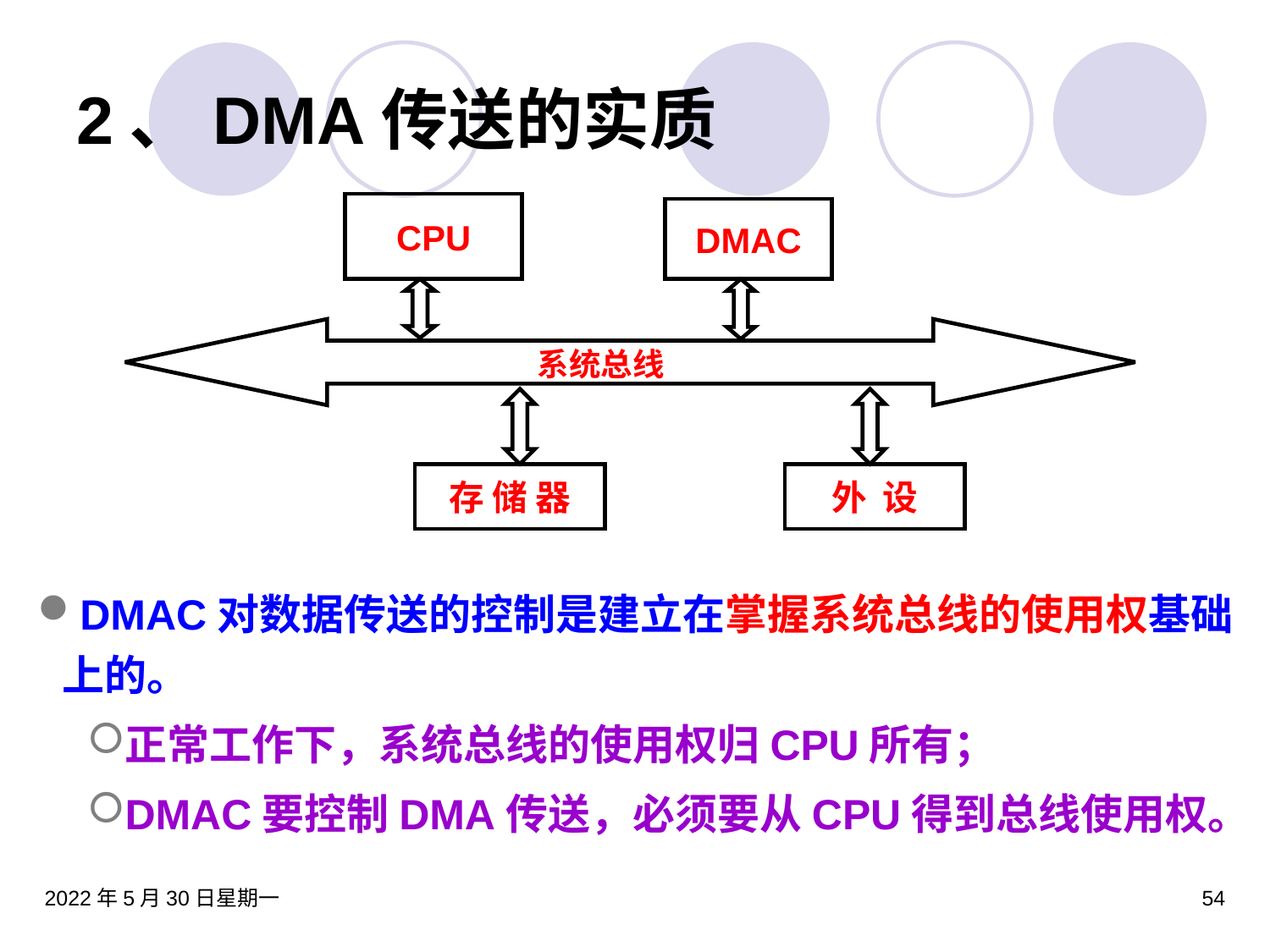

# 2、DMA传送的实质
CPU
DMAC

系统总线

存 储 器
外  设
DMAC对数据传送的控制是建立在掌握系统总线的使用权基础上的。
正常工作下，系统总线的使用权归CPU所有；
DMAC要控制DMA传送，必须要从CPU得到总线使用权。
2022年5月30日星期一
54